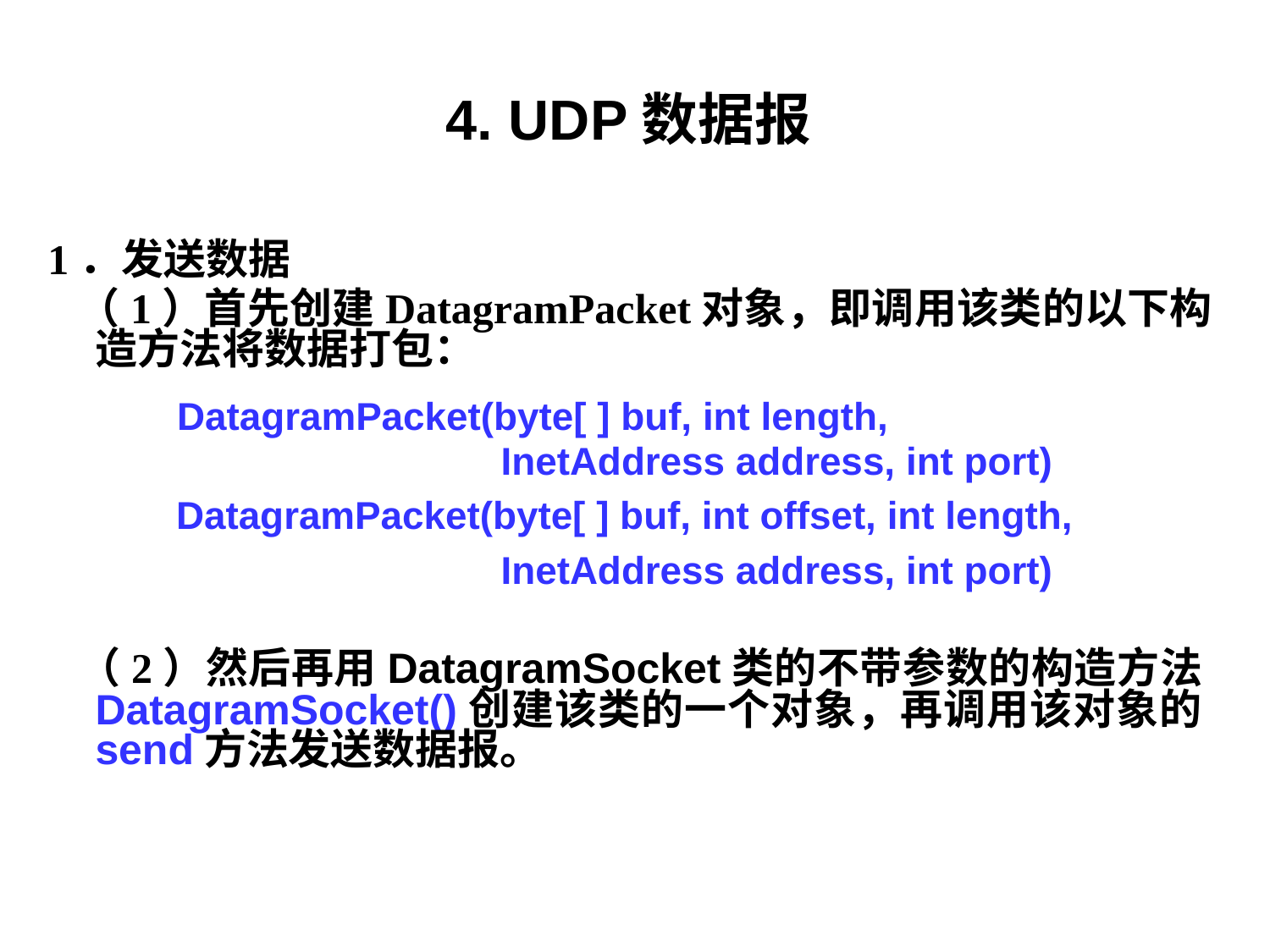

# 4. UDP数据报
1．发送数据
  （1）首先创建DatagramPacket对象，即调用该类的以下构造方法将数据打包：

            DatagramPacket(byte[ ] buf, int length,
                                          InetAddress address, int port)
DatagramPacket(byte[ ] buf, int offset, int length,
                                          InetAddress address, int port)
  （2）然后再用DatagramSocket类的不带参数的构造方法DatagramSocket()创建该类的一个对象，再调用该对象的send方法发送数据报。